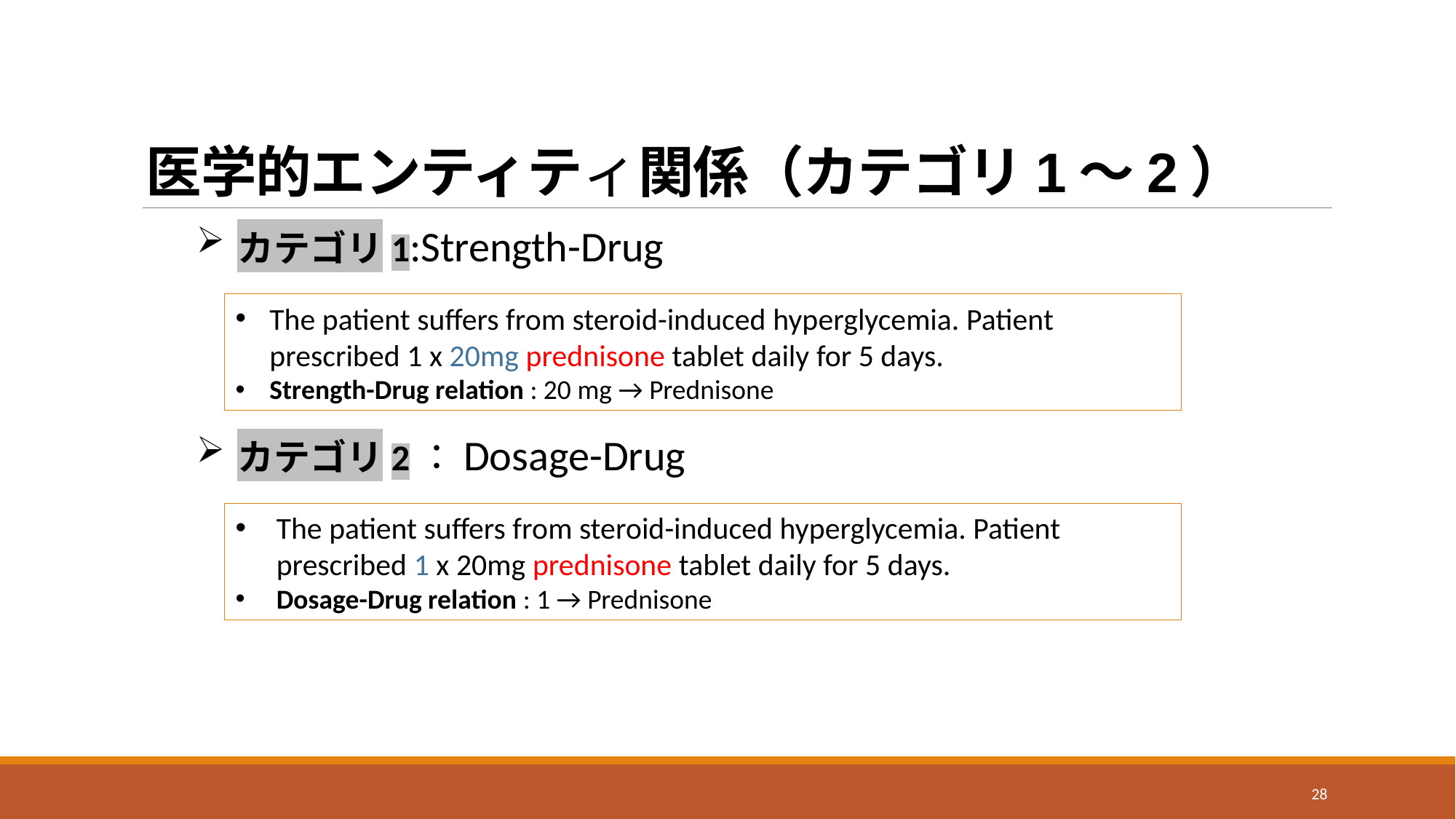

# 医学的エンティティ関係（カテゴリ1〜2）
カテゴリ1:Strength-Drug

The patient suffers from steroid-induced hyperglycemia. Patient prescribed 1 x 20mg prednisone tablet daily for 5 days.
Strength-Drug relation : 20 mg → Prednisone
カテゴリ2：Dosage-Drug

The patient suffers from steroid-induced hyperglycemia. Patient prescribed 1 x 20mg prednisone tablet daily for 5 days.
Dosage-Drug relation : 1 → Prednisone
28